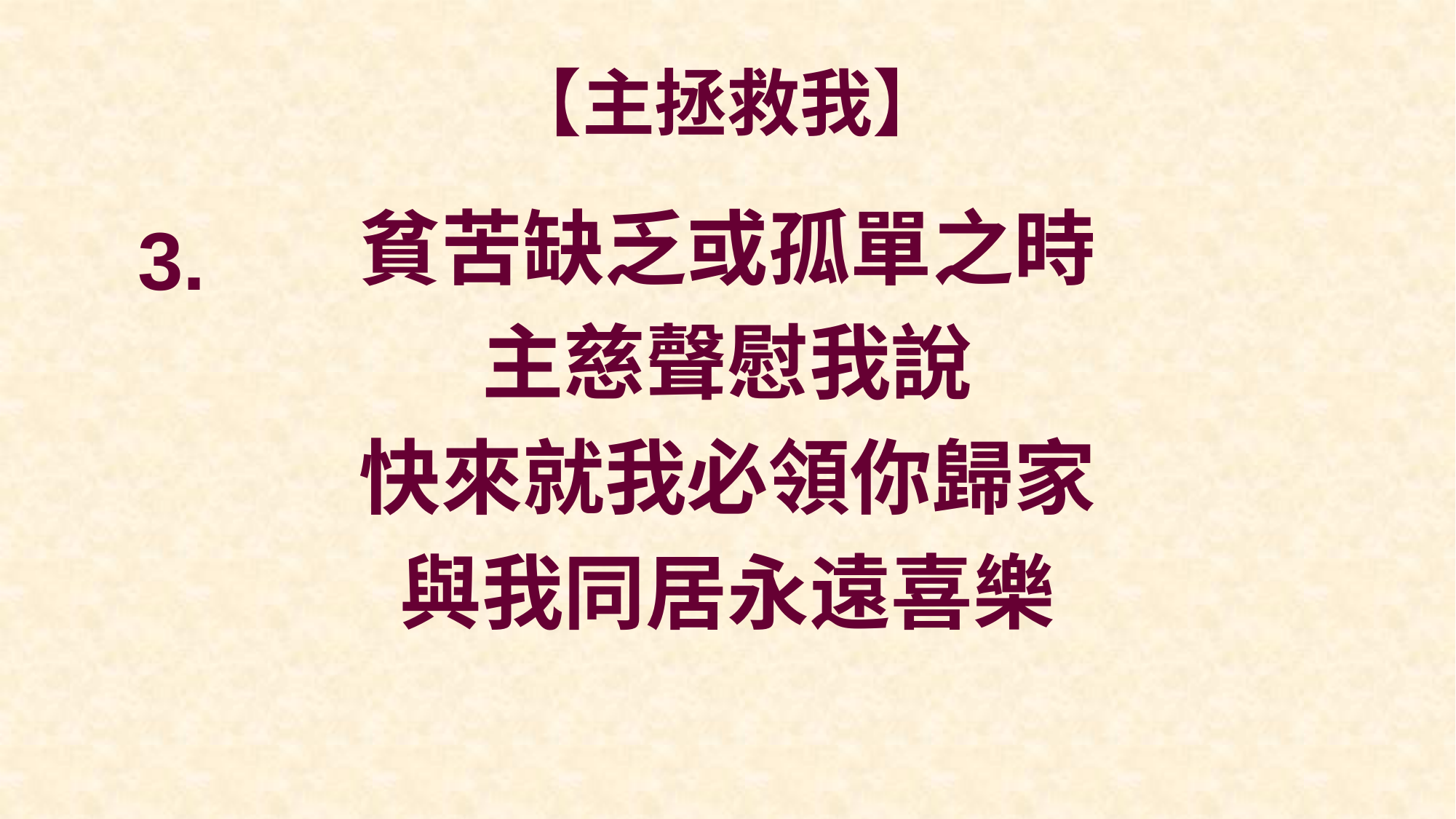

# 【主拯救我】
貧苦缺乏或孤單之時
主慈聲慰我說
快來就我必領你歸家
與我同居永遠喜樂
3.